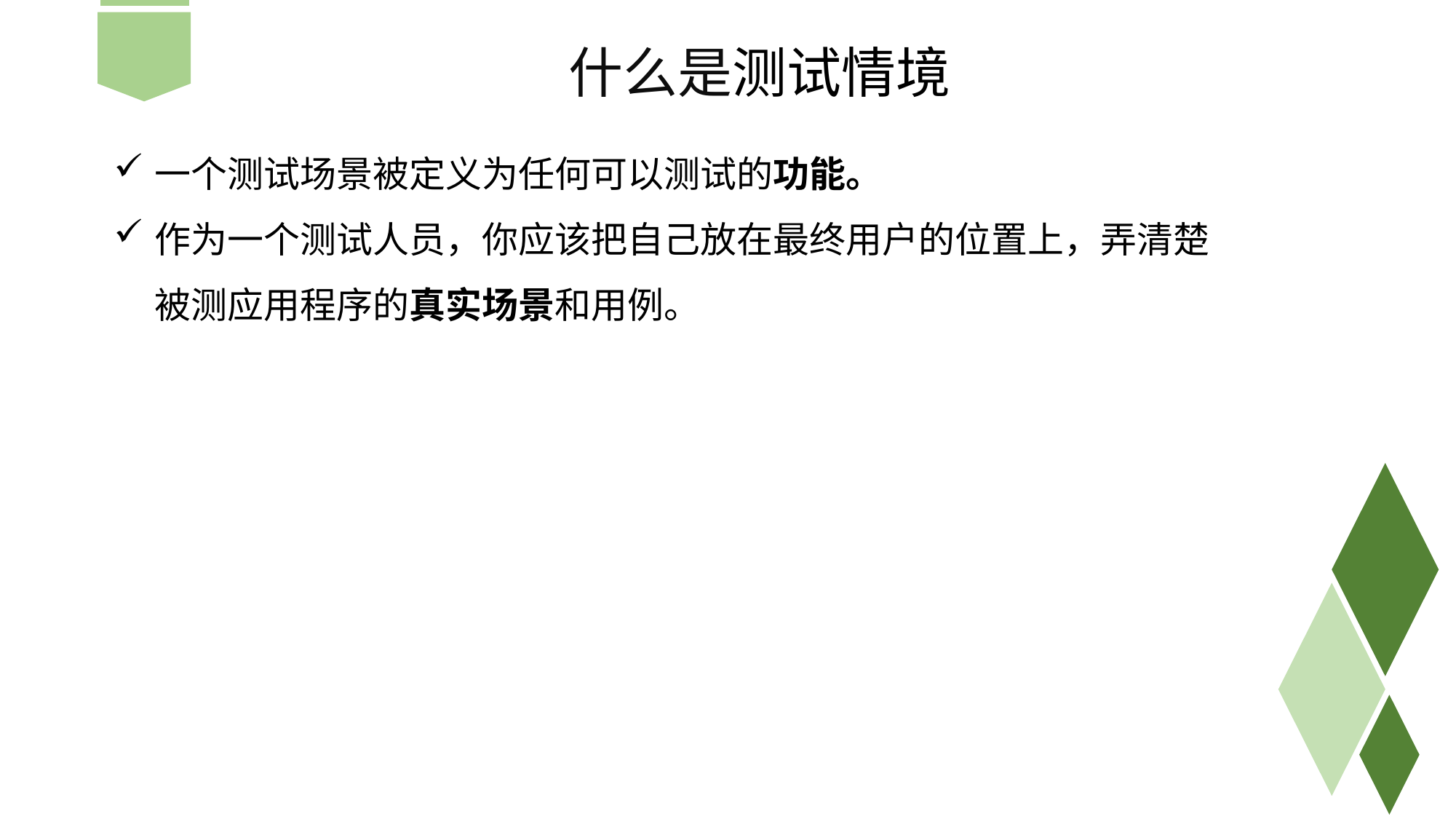

什么是测试情境
一个测试场景被定义为任何可以测试的功能。
作为一个测试人员，你应该把自己放在最终用户的位置上，弄清楚被测应用程序的真实场景和用例。

41